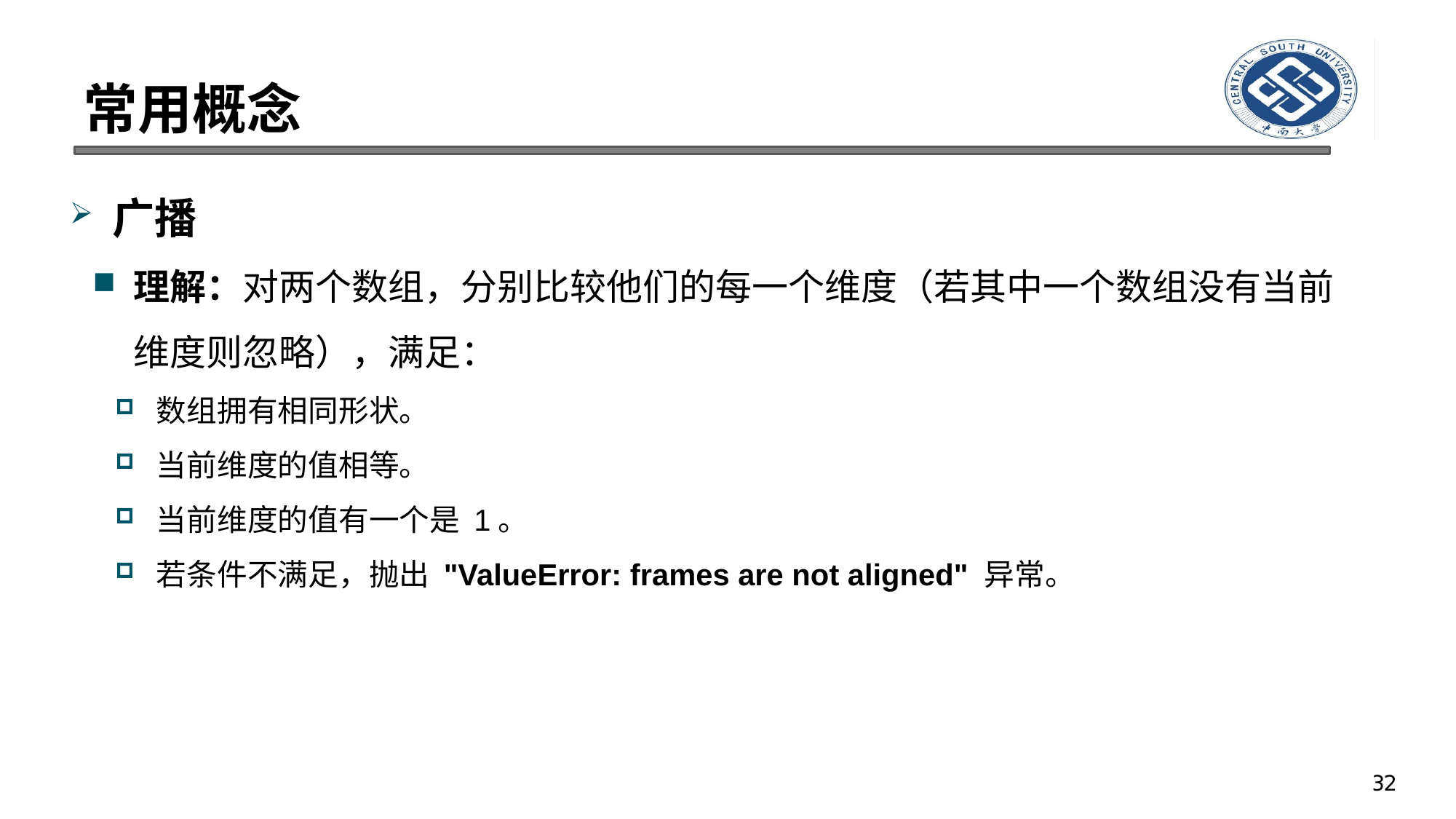

# 常用概念
广播
理解：对两个数组，分别比较他们的每一个维度（若其中一个数组没有当前维度则忽略），满足：
数组拥有相同形状。
当前维度的值相等。
当前维度的值有一个是 1。
若条件不满足，抛出 "ValueError: frames are not aligned" 异常。

32